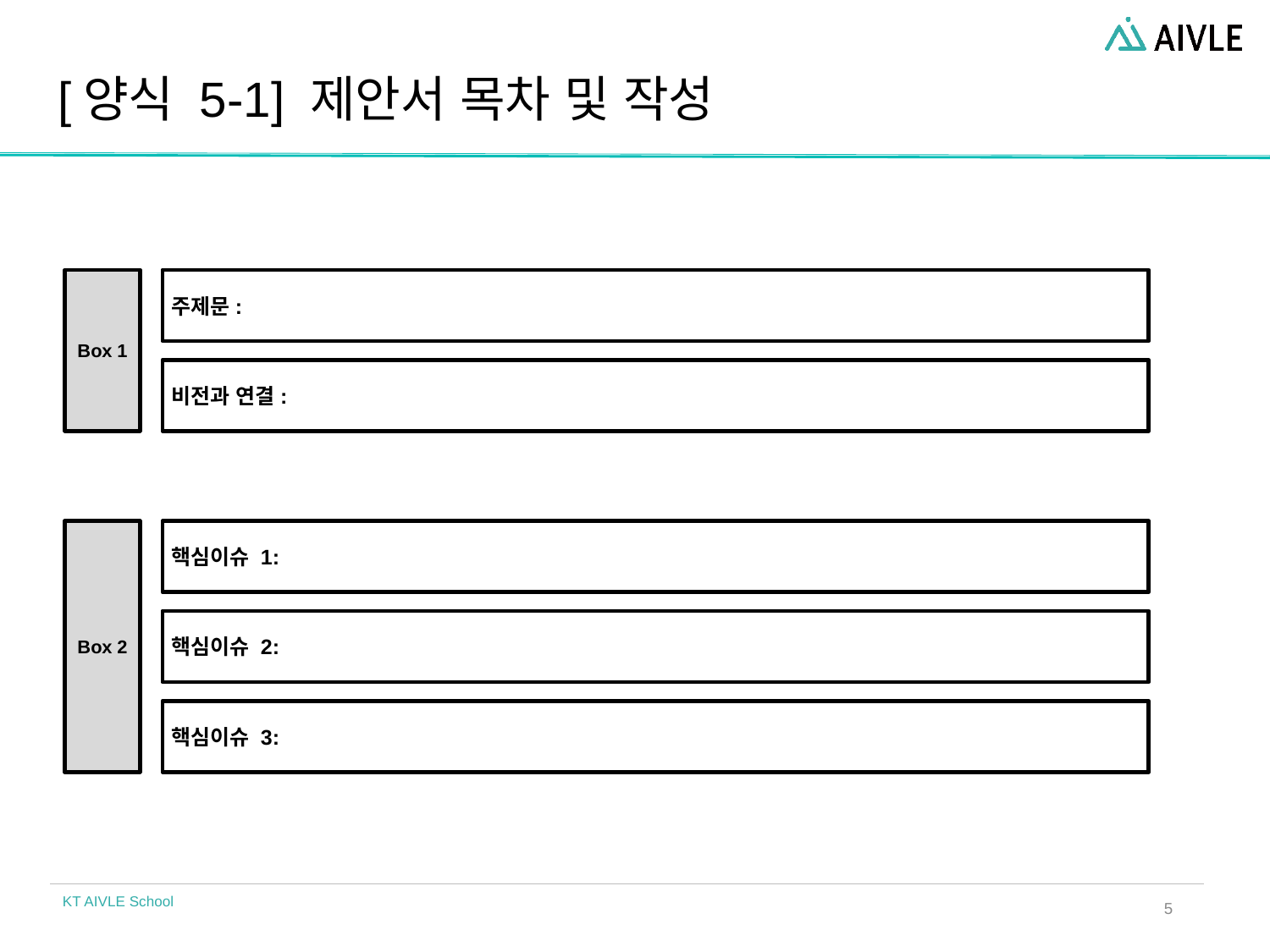

# [양식 5-1] 제안서 목차 및 작성

Box 1
주제문:
비전과 연결:
Box 2
핵심이슈 1:
핵심이슈 2:
핵심이슈 3: